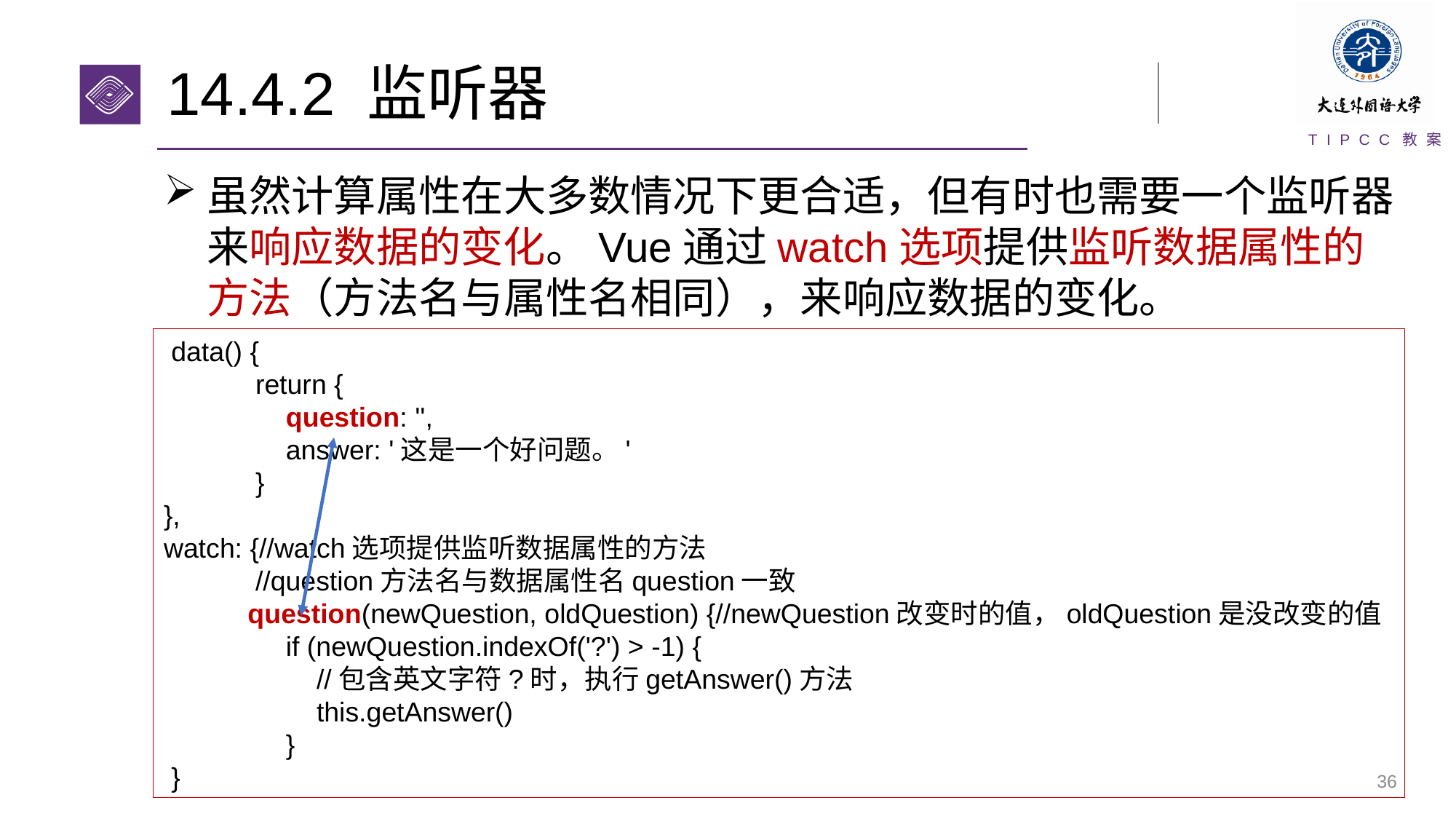

# 14.4.2 监听器
虽然计算属性在大多数情况下更合适，但有时也需要一个监听器来响应数据的变化。Vue通过watch选项提供监听数据属性的方法（方法名与属性名相同），来响应数据的变化。

 data() {
            return {
                question: '',
                answer: '这是一个好问题。'
            }
},
watch: {//watch选项提供监听数据属性的方法
            //question方法名与数据属性名question一致
           question(newQuestion, oldQuestion) {//newQuestion改变时的值，oldQuestion是没改变的值
                if (newQuestion.indexOf('?') > -1) {
                    //包含英文字符?时，执行getAnswer()方法
                    this.getAnswer()
                }
 }
36